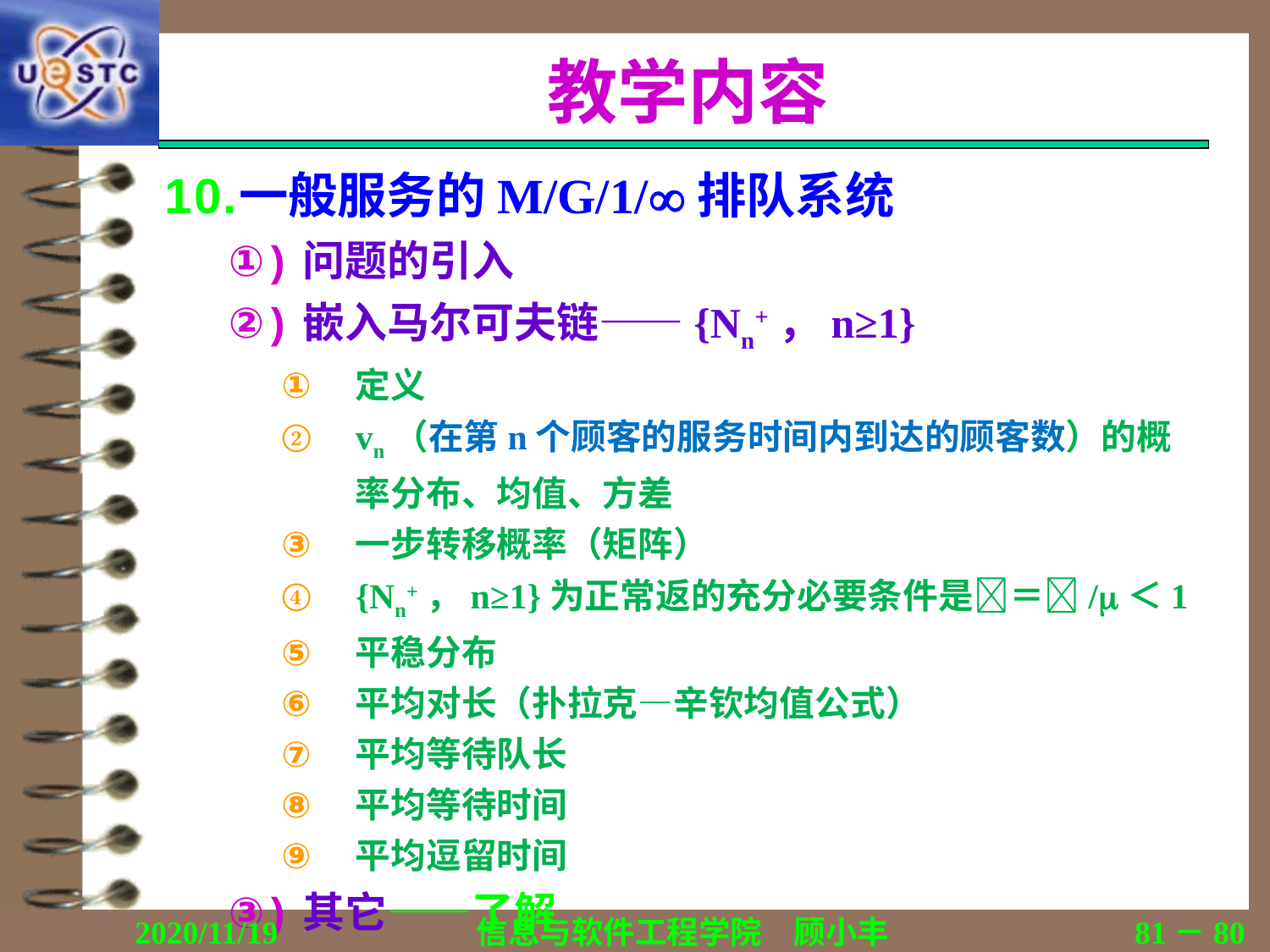

# 教学内容
一般服务的M/G/1/∞排队系统
问题的引入
嵌入马尔可夫链——{Nn+，n≥1}
定义
vn（在第n个顾客的服务时间内到达的顾客数）的概率分布、均值、方差
一步转移概率（矩阵）
{Nn+，n≥1}为正常返的充分必要条件是ρ＝λ/μ＜1
平稳分布
平均对长（扑拉克—辛钦均值公式）
平均等待队长
平均等待时间
平均逗留时间
其它——了解
2020/11/19
信息与软件工程学院　顾小丰
81－80